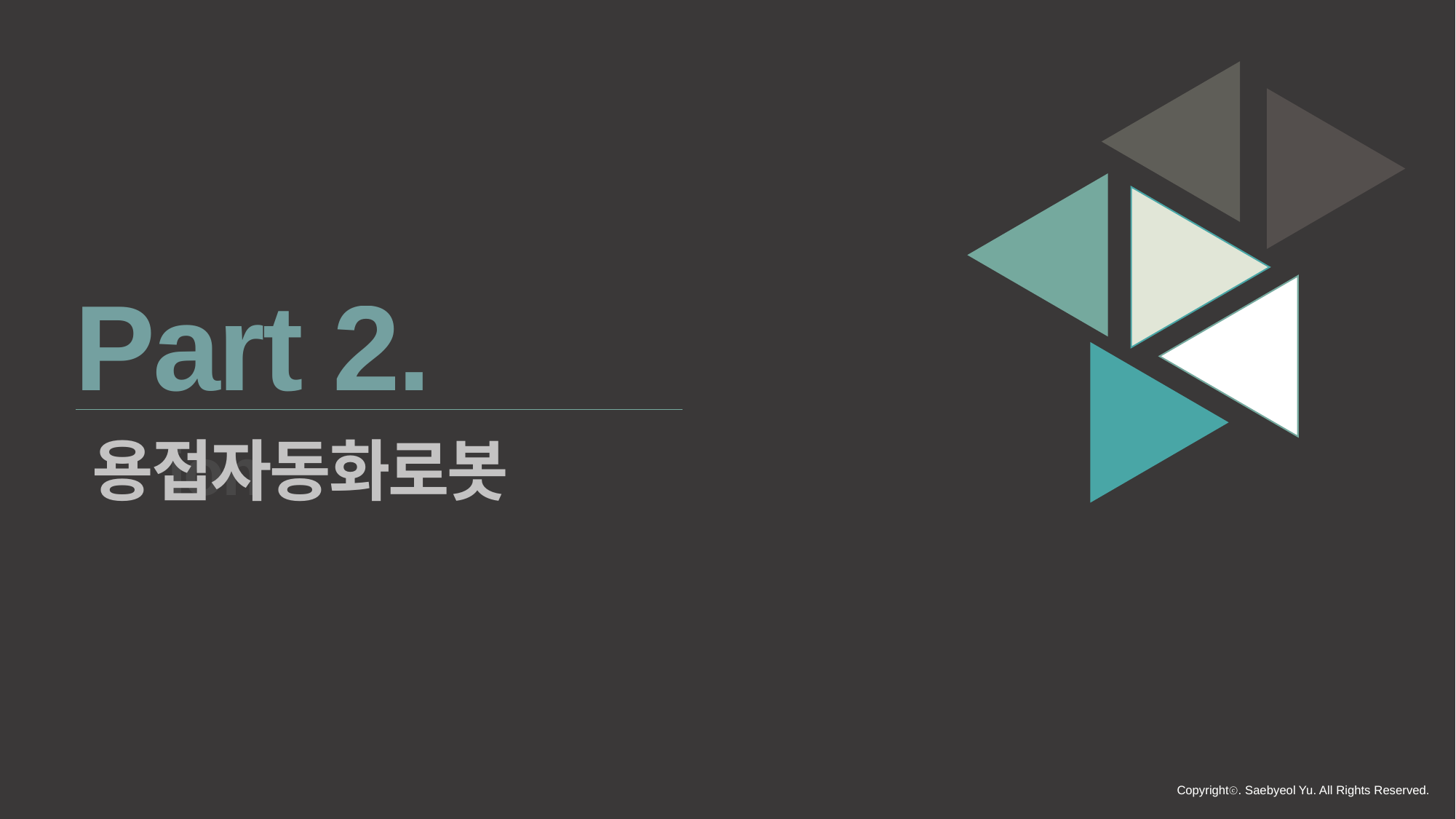

Part 2.
용접자동화로봇
ion
Copyrightⓒ. Saebyeol Yu. All Rights Reserved.